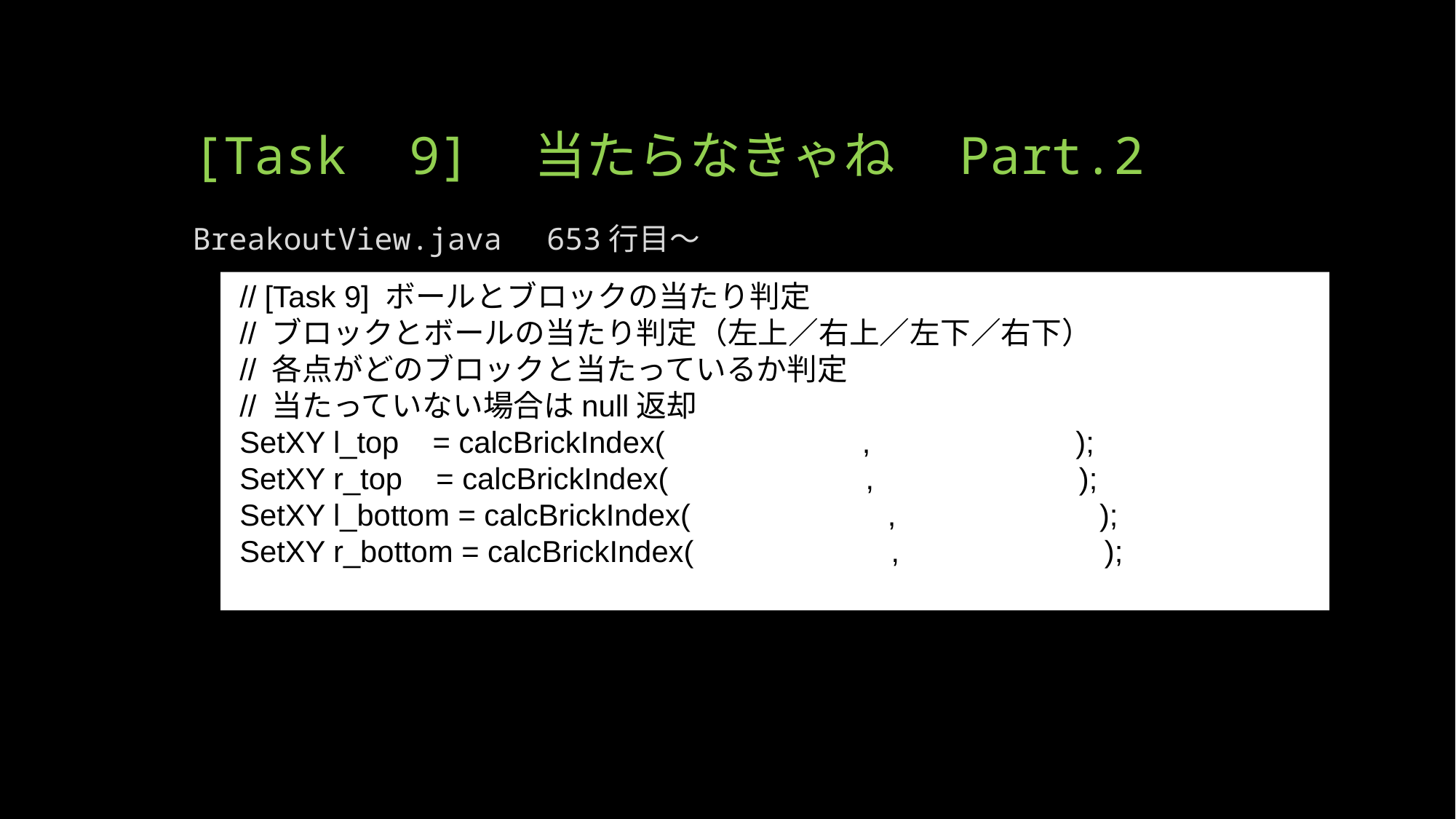

# [Task  9]　当たらなきゃね　Part.2
BreakoutView.java　653行目～
 // [Task 9] ボールとブロックの当たり判定
 // ブロックとボールの当たり判定（左上／右上／左下／右下）
 // 各点がどのブロックと当たっているか判定
 // 当たっていない場合はnull返却
 SetXY l_top    = calcBrickIndex(　　　　　　, 　　　　　　);
 SetXY r_top    = calcBrickIndex(　　　　　　, 　　　　　　);
 SetXY l_bottom = calcBrickIndex(　　　　　　,　　　　　　 );
 SetXY r_bottom = calcBrickIndex(　　　　　　, 　　　　　　);